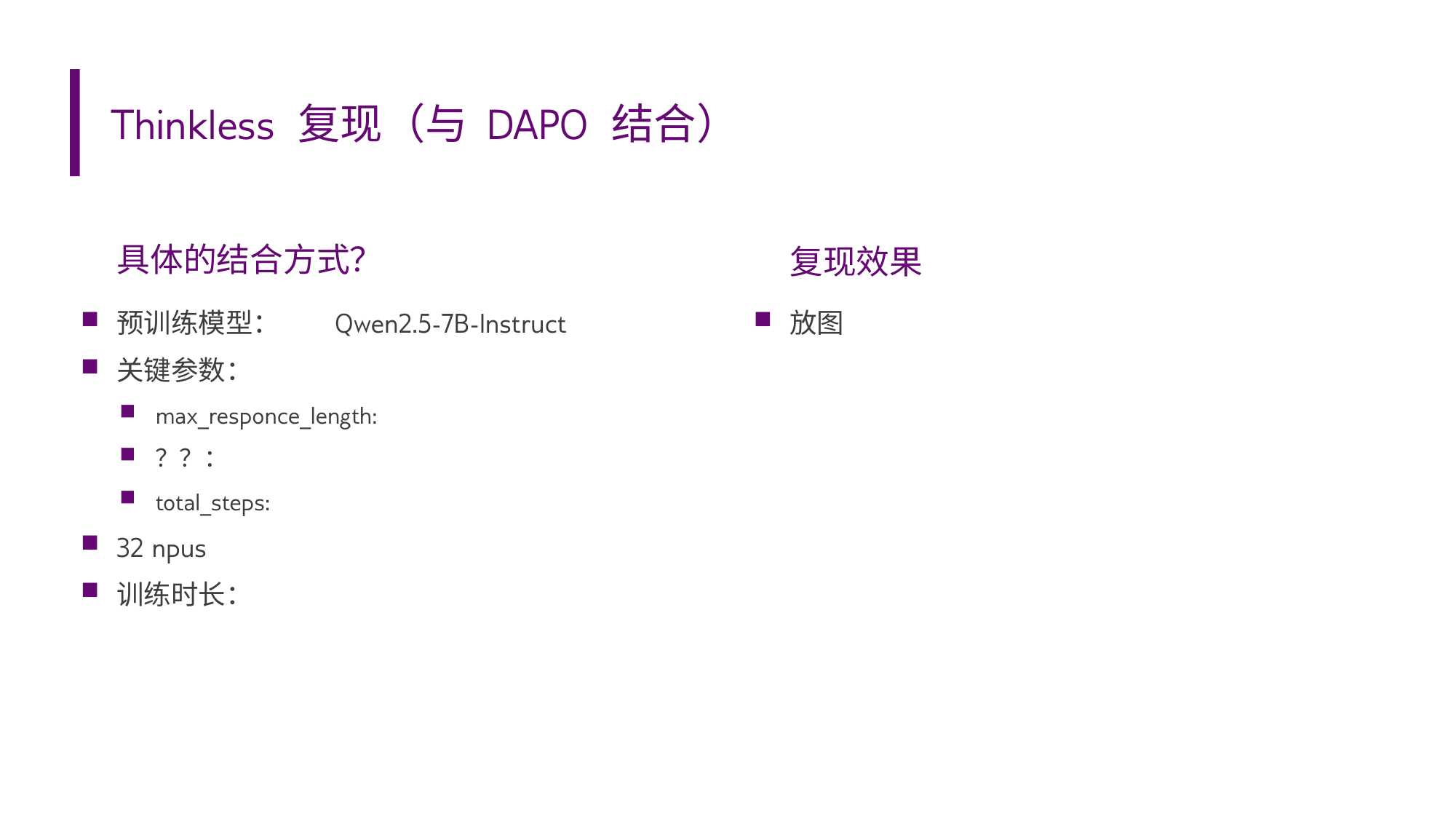

# Thinkless 复现（与 DAPO 结合）
具体的结合方式？
复现效果
预训练模型：	Qwen2.5-7B-Instruct
关键参数：
max_responce_length:
？？：
total_steps:
32 npus
训练时长：

放图